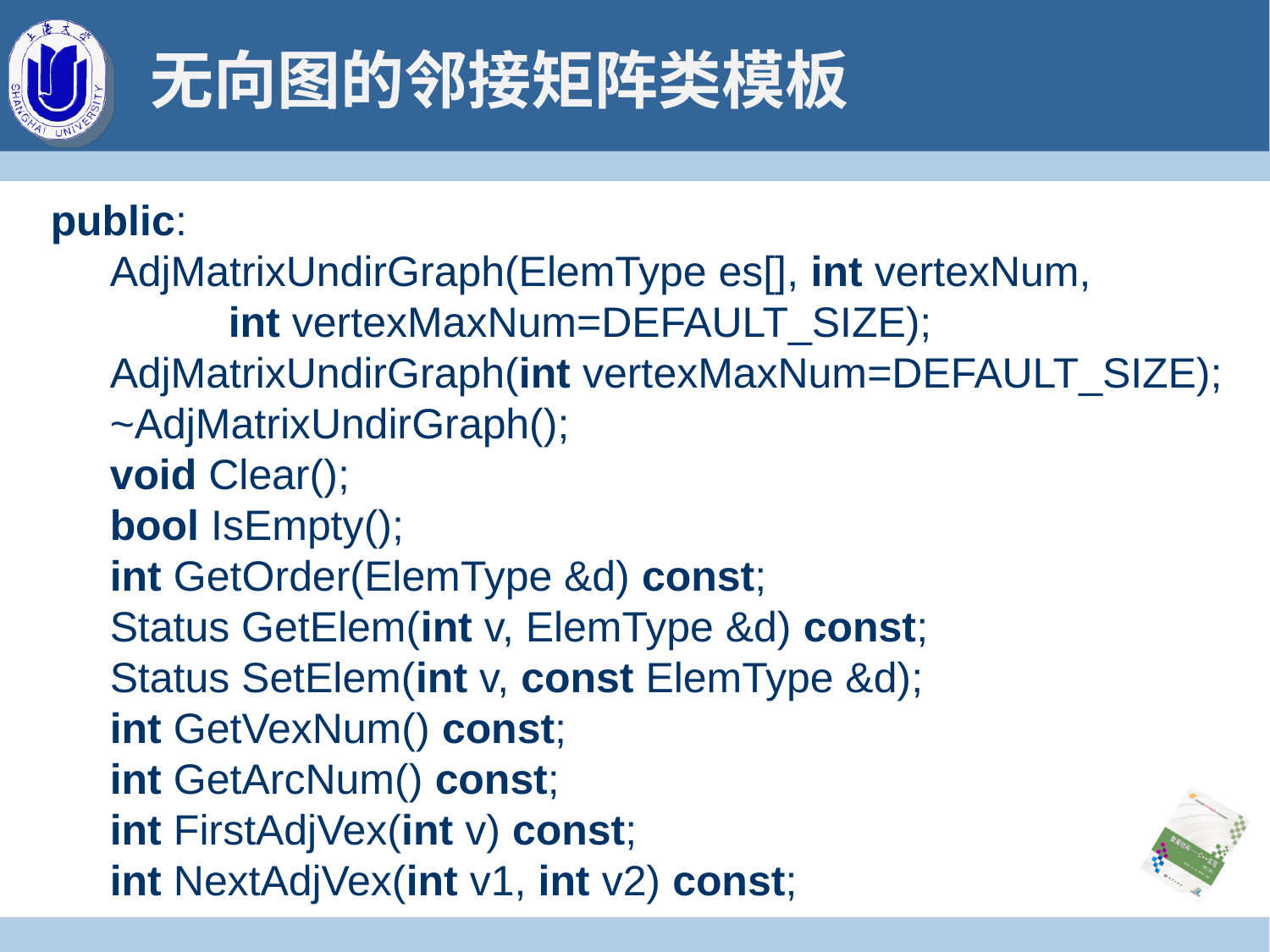

# 无向图的邻接矩阵类模板
public:
     AdjMatrixUndirGraph(ElemType es[], int vertexNum,
               int vertexMaxNum=DEFAULT_SIZE);
     AdjMatrixUndirGraph(int vertexMaxNum=DEFAULT_SIZE);
     ~AdjMatrixUndirGraph();
     void Clear();
     bool IsEmpty();
     int GetOrder(ElemType &d) const;
     Status GetElem(int v, ElemType &d) const;
     Status SetElem(int v, const ElemType &d);
     int GetVexNum() const;
     int GetArcNum() const;
     int FirstAdjVex(int v) const;
     int NextAdjVex(int v1, int v2) const;